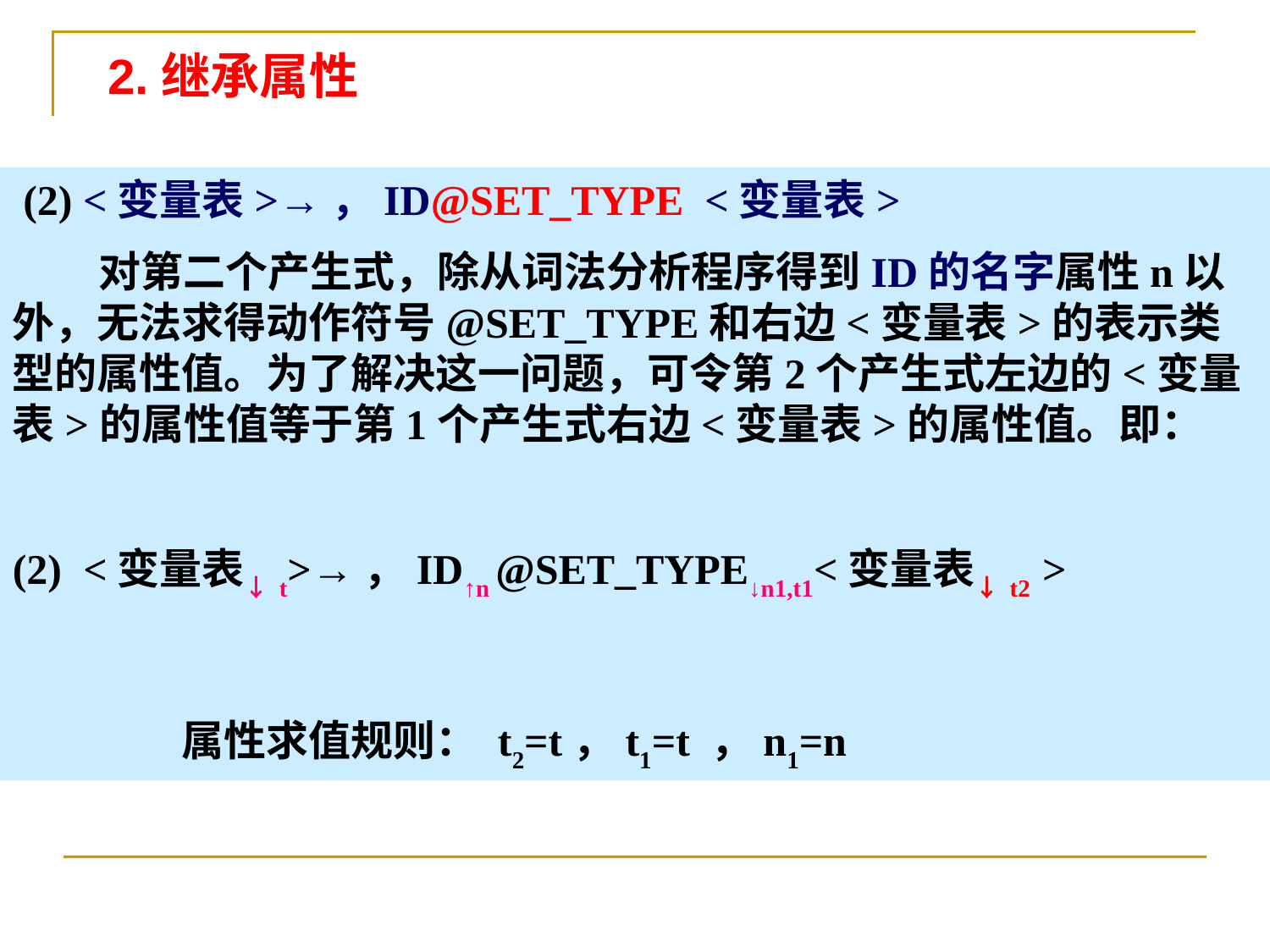

2.继承属性
 (2) <变量表>→，ID@SET_TYPE  <变量表>
        对第二个产生式，除从词法分析程序得到ID的名字属性n以外，无法求得动作符号@SET_TYPE和右边<变量表>的表示类型的属性值。为了解决这一问题，可令第2个产生式左边的<变量表>的属性值等于第1个产生式右边<变量表>的属性值。即：

(2)  <变量表↓t>→，ID↑n @SET_TYPE↓n1,t1<变量表↓t2  >

     	　属性求值规则： t2=t，t1=t ，n1=n
33